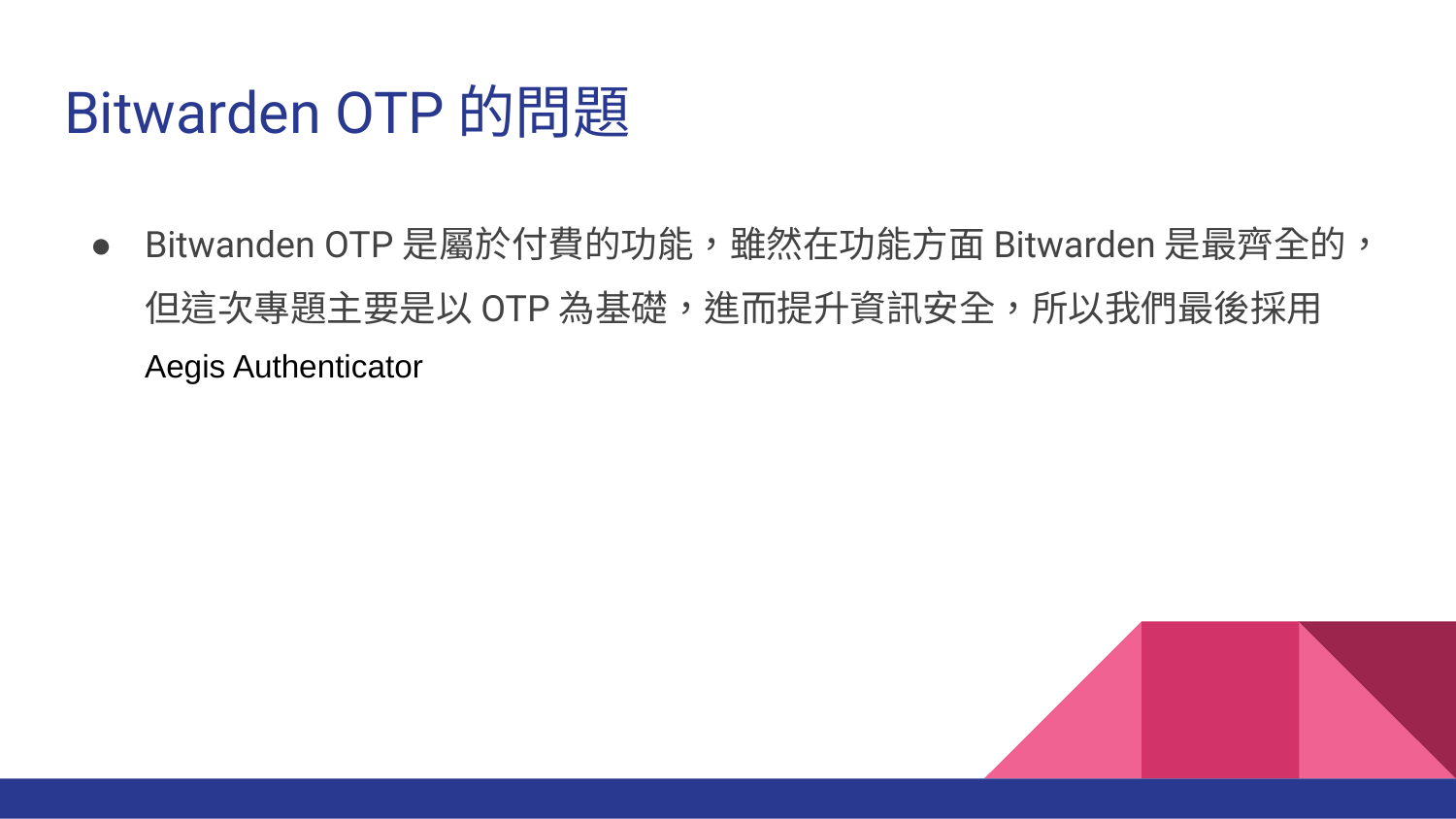

# Bitwarden OTP的問題
Bitwanden OTP是屬於付費的功能，雖然在功能方面Bitwarden是最齊全的，但這次專題主要是以OTP為基礎，進而提升資訊安全，所以我們最後採用Aegis Authenticator